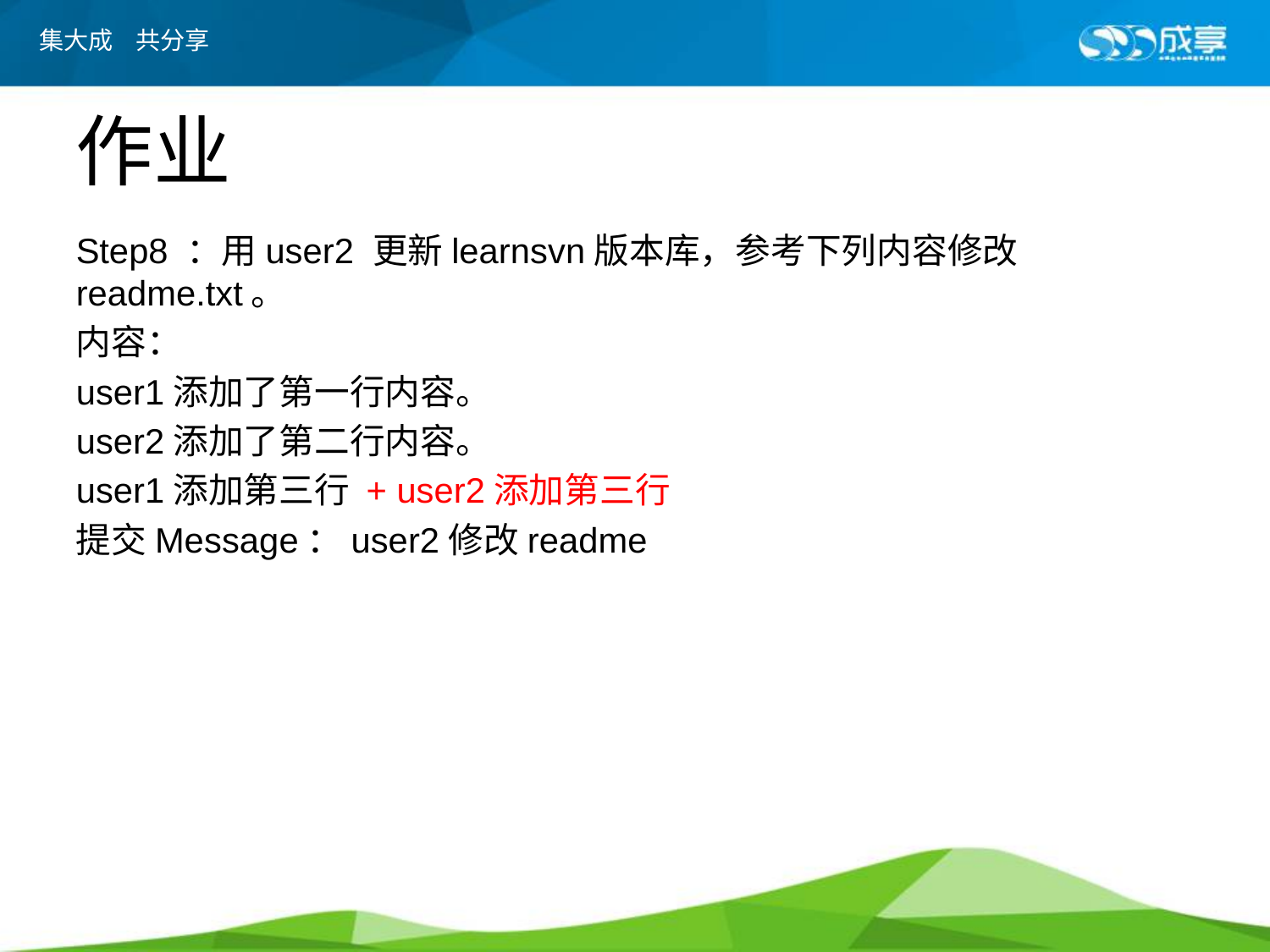

作业
Step8 ：用user2 更新learnsvn版本库，参考下列内容修改readme.txt。
内容：
user1添加了第一行内容。
user2添加了第二行内容。
user1添加第三行 + user2添加第三行
提交Message：user2修改readme